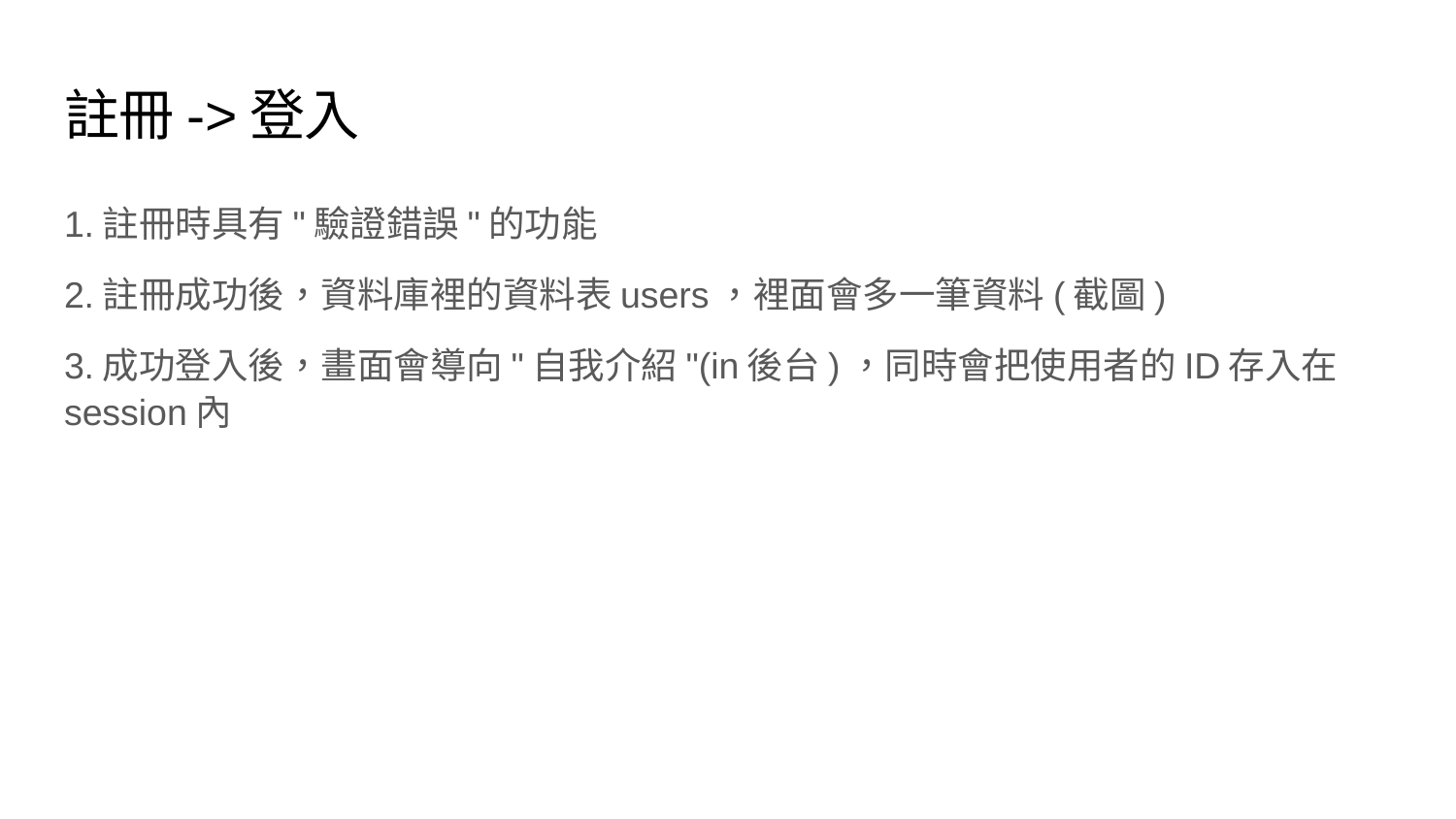

# 註冊->登入
1.註冊時具有"驗證錯誤"的功能
2.註冊成功後，資料庫裡的資料表users，裡面會多一筆資料(截圖)
3.成功登入後，畫面會導向"自我介紹"(in後台)，同時會把使用者的ID存入在session內